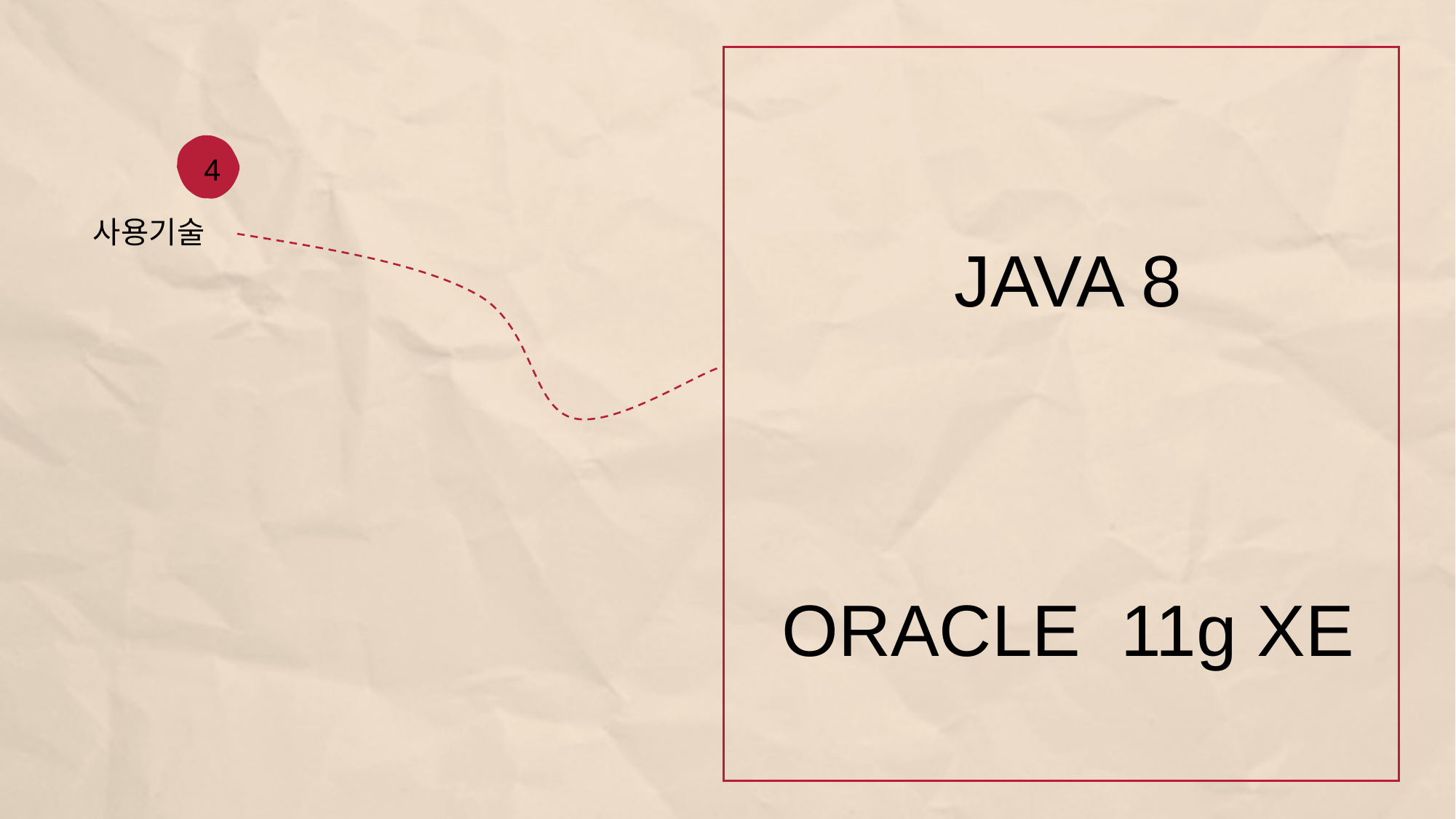

JAVA 8

ORACLE  11g XE
4
사용기술